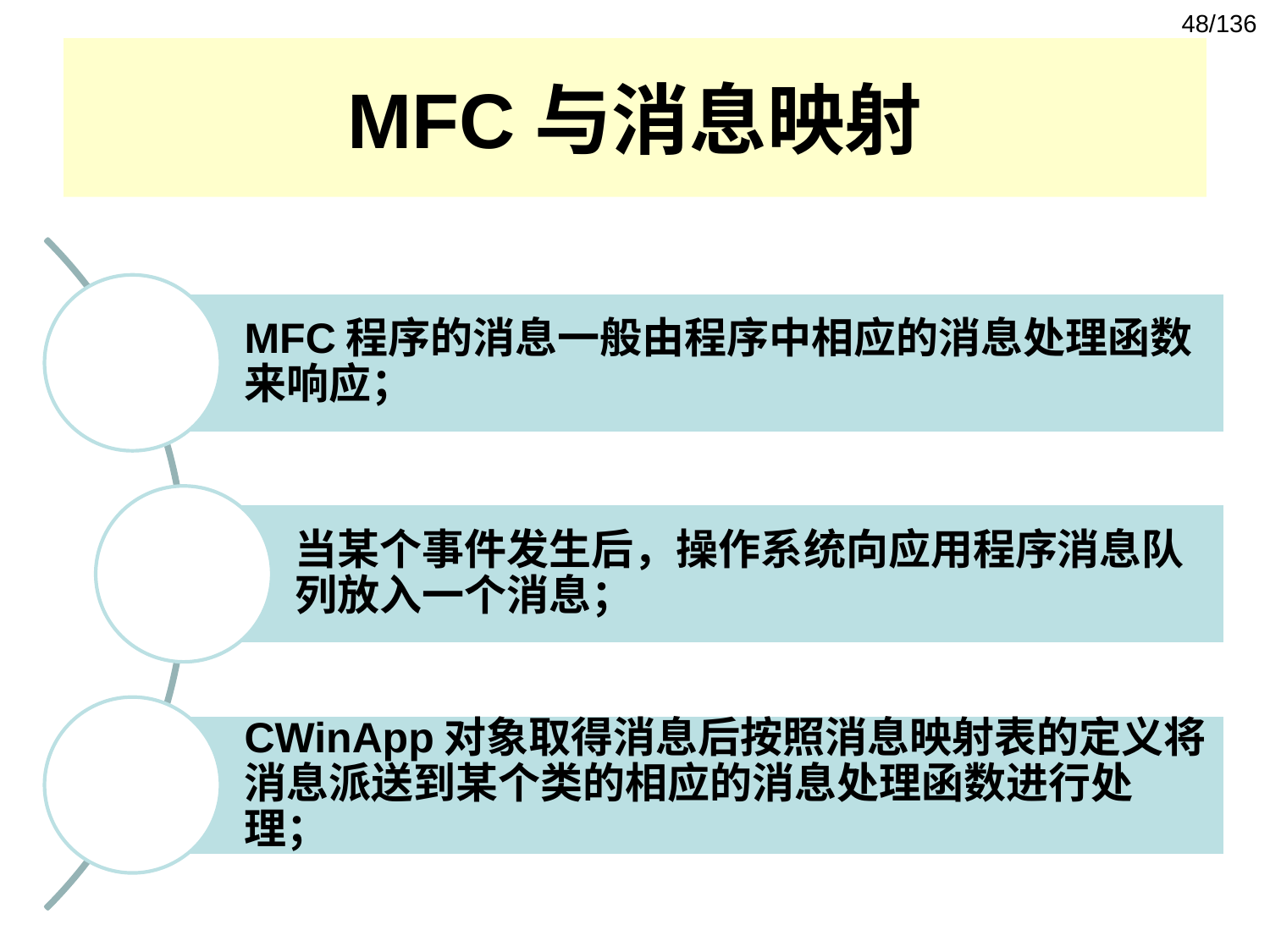

48/136
# MFC与消息映射
MFC程序的消息一般由程序中相应的消息处理函数来响应；
当某个事件发生后，操作系统向应用程序消息队列放入一个消息；
CWinApp对象取得消息后按照消息映射表的定义将消息派送到某个类的相应的消息处理函数进行处理；